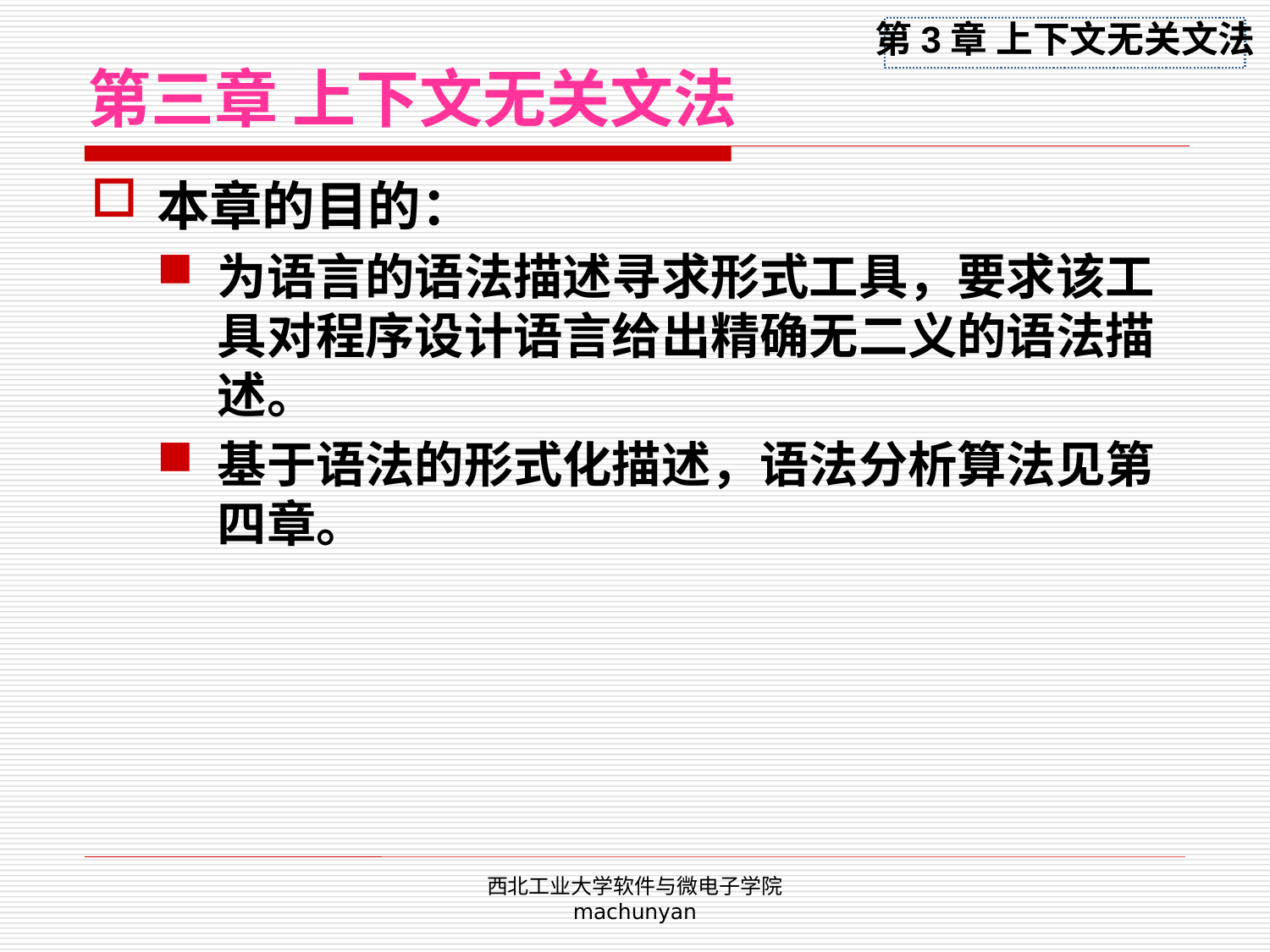

第三章 上下文无关文法
本章的目的：
为语言的语法描述寻求形式工具，要求该工具对程序设计语言给出精确无二义的语法描述。
基于语法的形式化描述，语法分析算法见第四章。

西北工业大学软件与微电子学院 machunyan
2